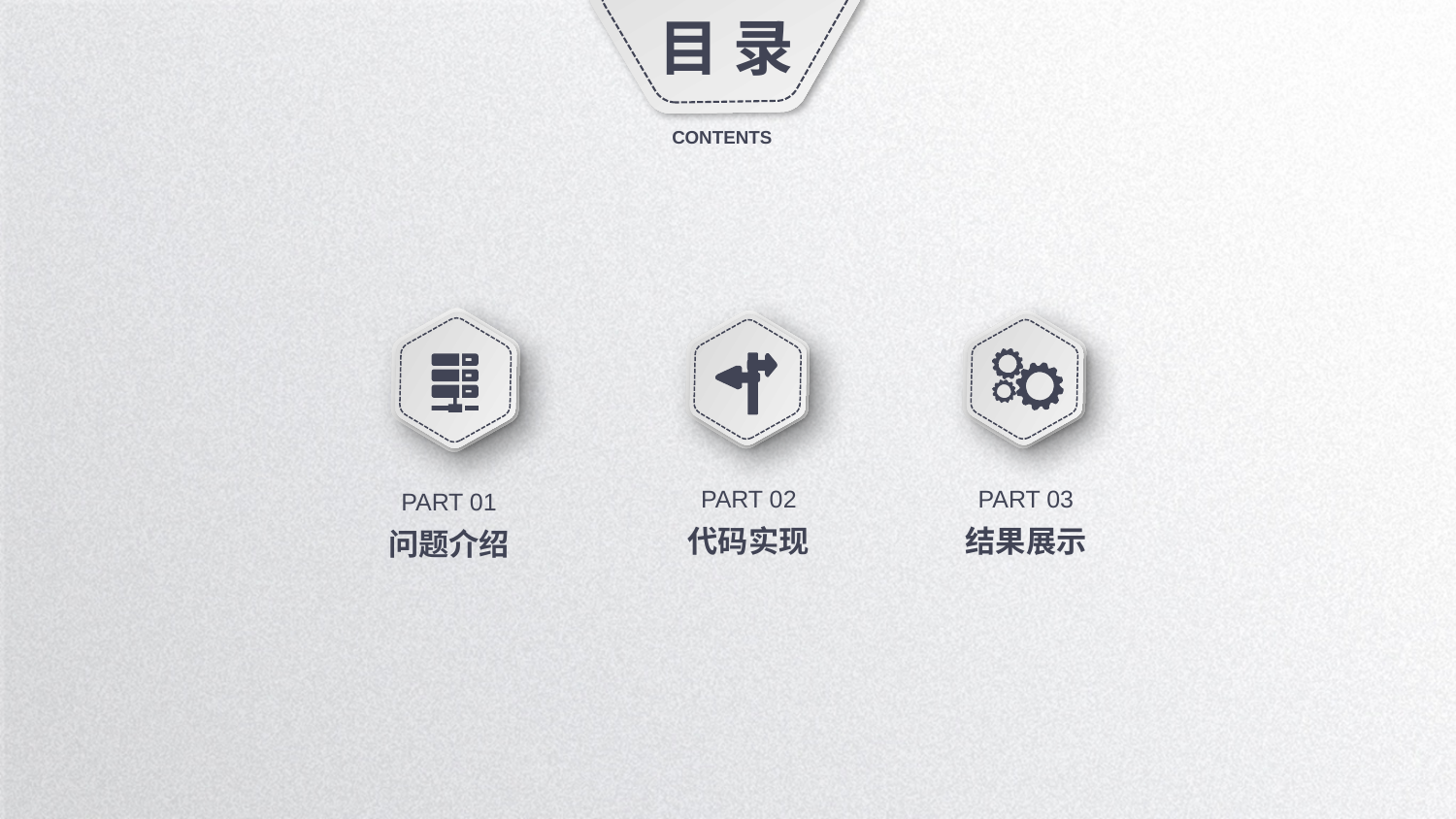

目 录
CONTENTS

PART 03
结果展示

PART 02
代码实现

PART 01
问题介绍